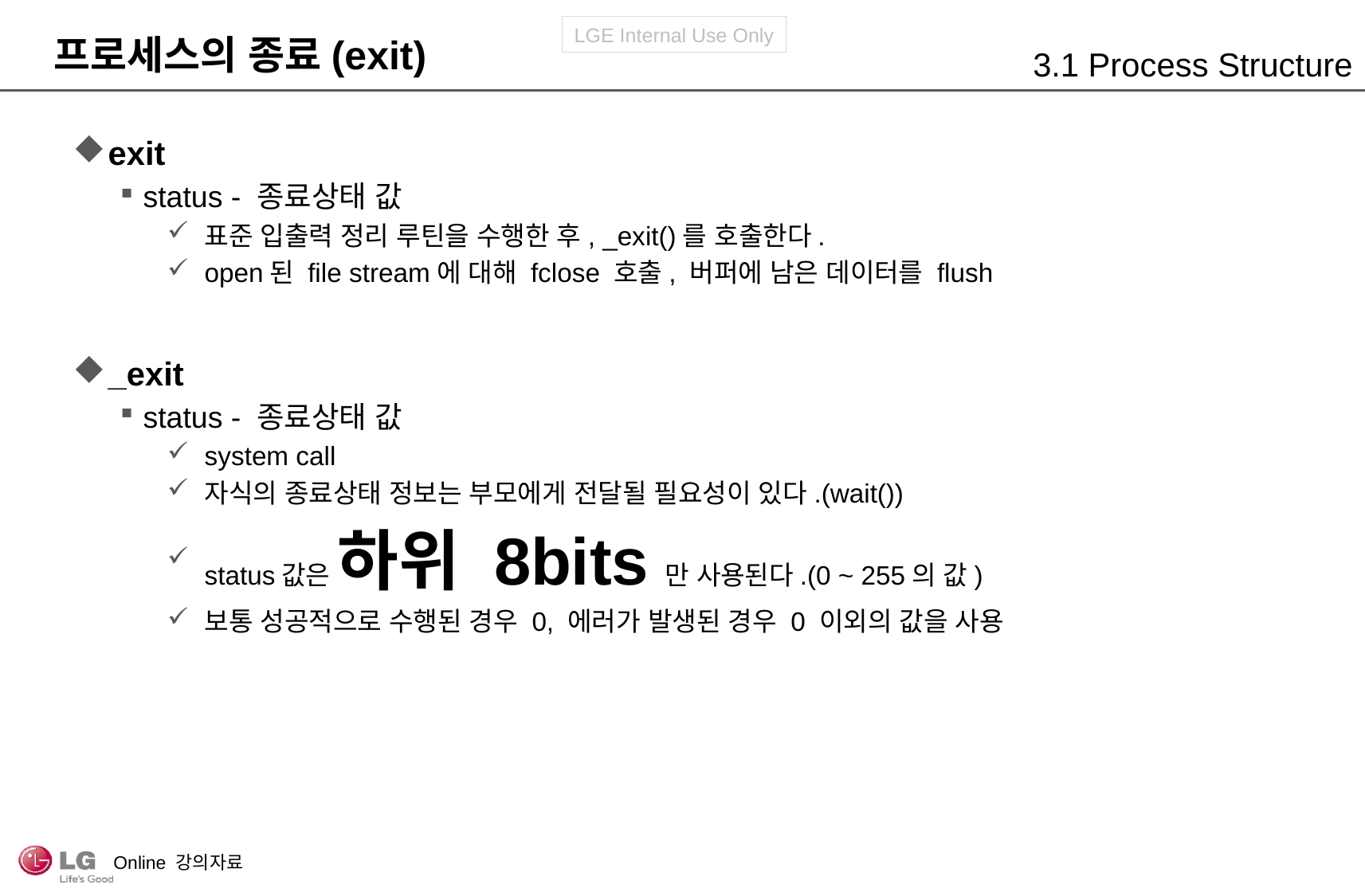

프로세스의 종료(exit)
3.1 Process Structure

exit
status - 종료상태 값
표준 입출력 정리 루틴을 수행한 후, _exit()를 호출한다.
open된 file stream에 대해 fclose 호출, 버퍼에 남은 데이터를 flush

_exit
status - 종료상태 값
system call
자식의 종료상태 정보는 부모에게 전달될 필요성이 있다.(wait())
status값은 하위 8bits만 사용된다.(0 ~ 255의 값)
보통 성공적으로 수행된 경우 0, 에러가 발생된 경우 0 이외의 값을 사용